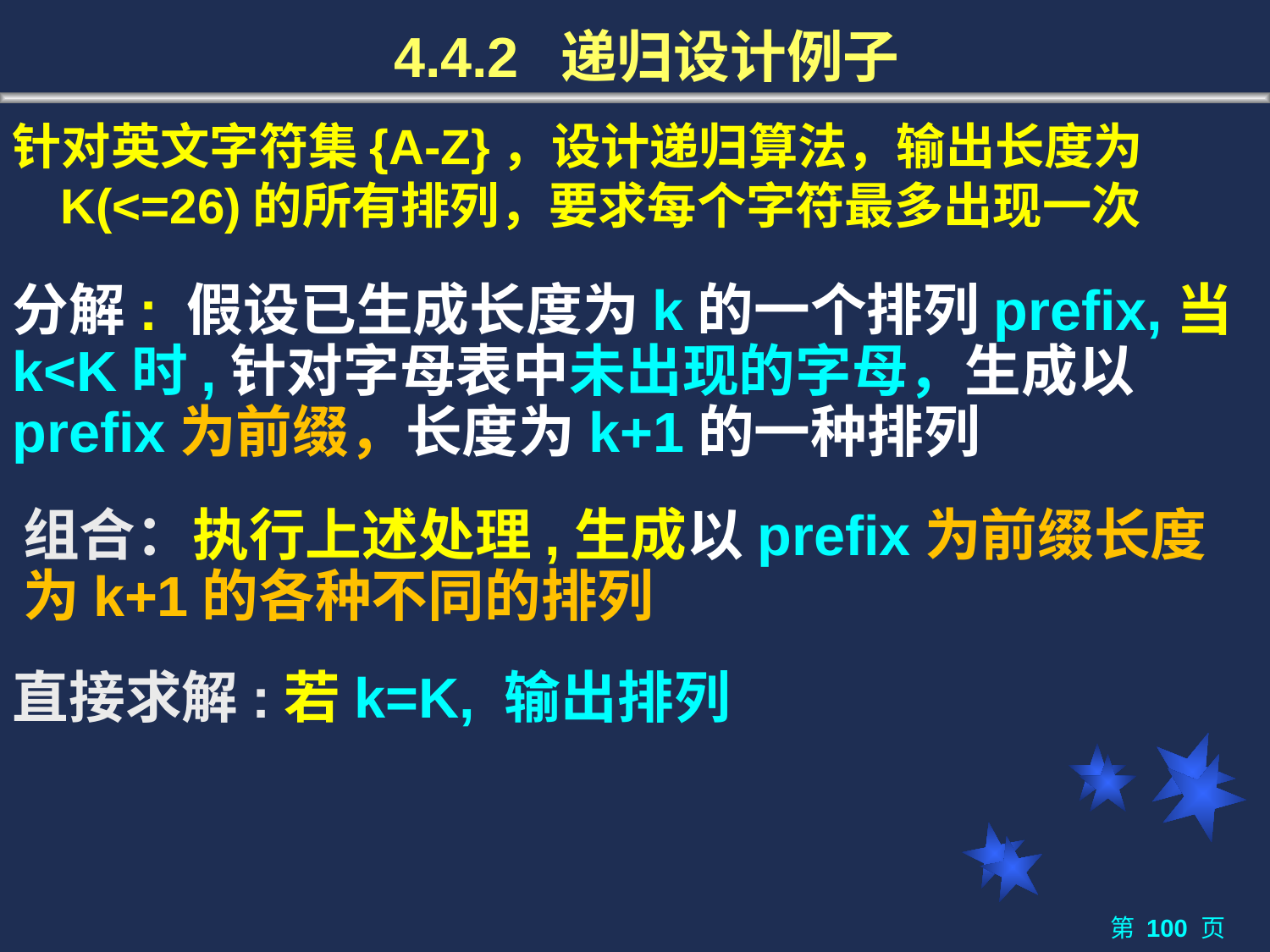

4.4.2  递归设计例子
针对英文字符集{A-Z}，设计递归算法，输出长度为K(<=26)的所有排列，要求每个字符最多出现一次

分解: 假设已生成长度为k的一个排列prefix,当k<K时,针对字母表中未出现的字母，生成以prefix为前缀，长度为k+1的一种排列
组合：执行上述处理,生成以prefix为前缀长度为k+1的各种不同的排列
直接求解:若k=K, 输出排列
第 100 页